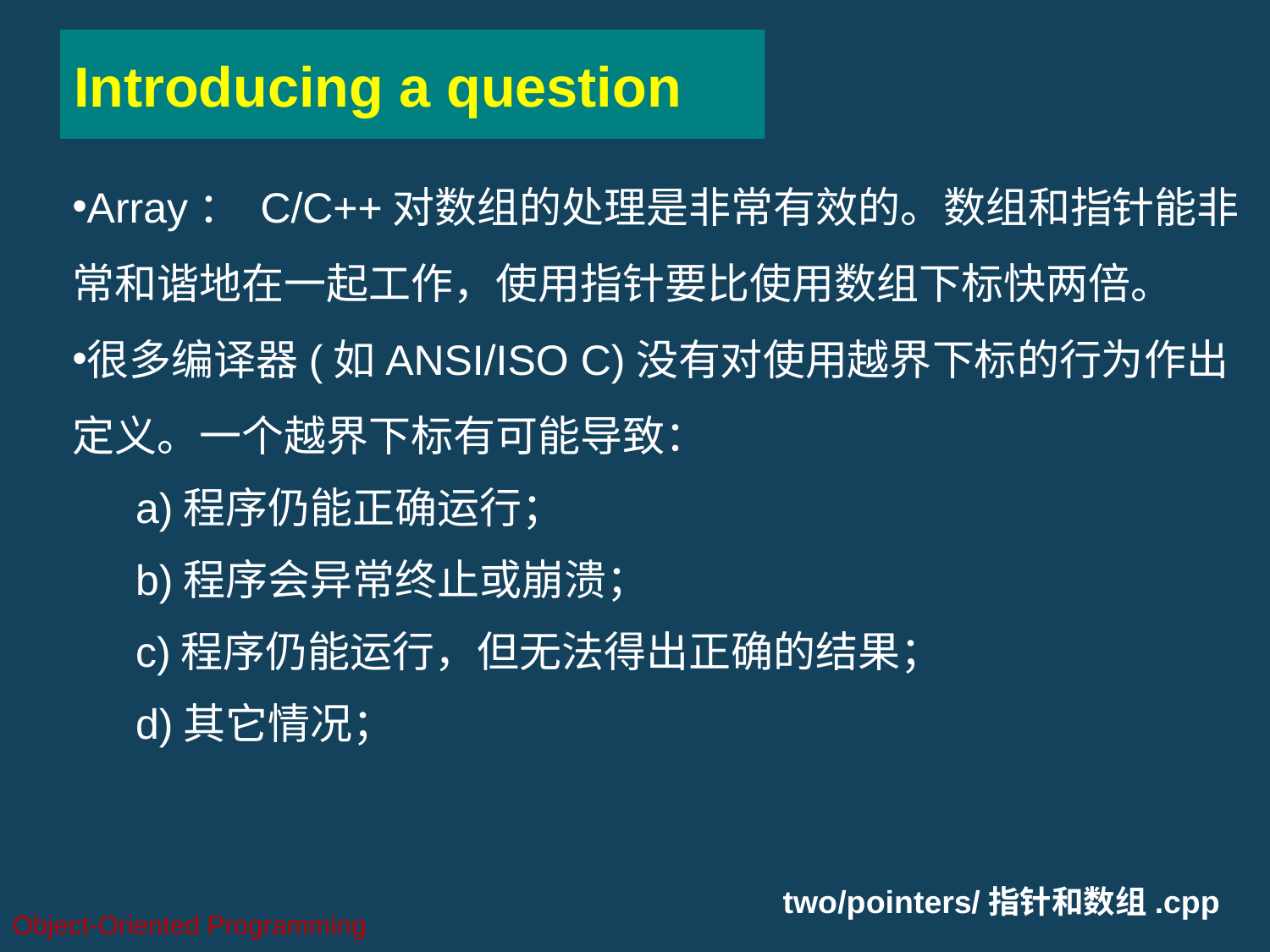

# Introducing a question
Array： C/C++对数组的处理是非常有效的。数组和指针能非常和谐地在一起工作，使用指针要比使用数组下标快两倍。
很多编译器(如ANSI/ISO C)没有对使用越界下标的行为作出定义。一个越界下标有可能导致：
a)程序仍能正确运行；
b)程序会异常终止或崩溃；
c)程序仍能运行，但无法得出正确的结果；
d)其它情况；
two/pointers/指针和数组.cpp
Object-Oriented Programming